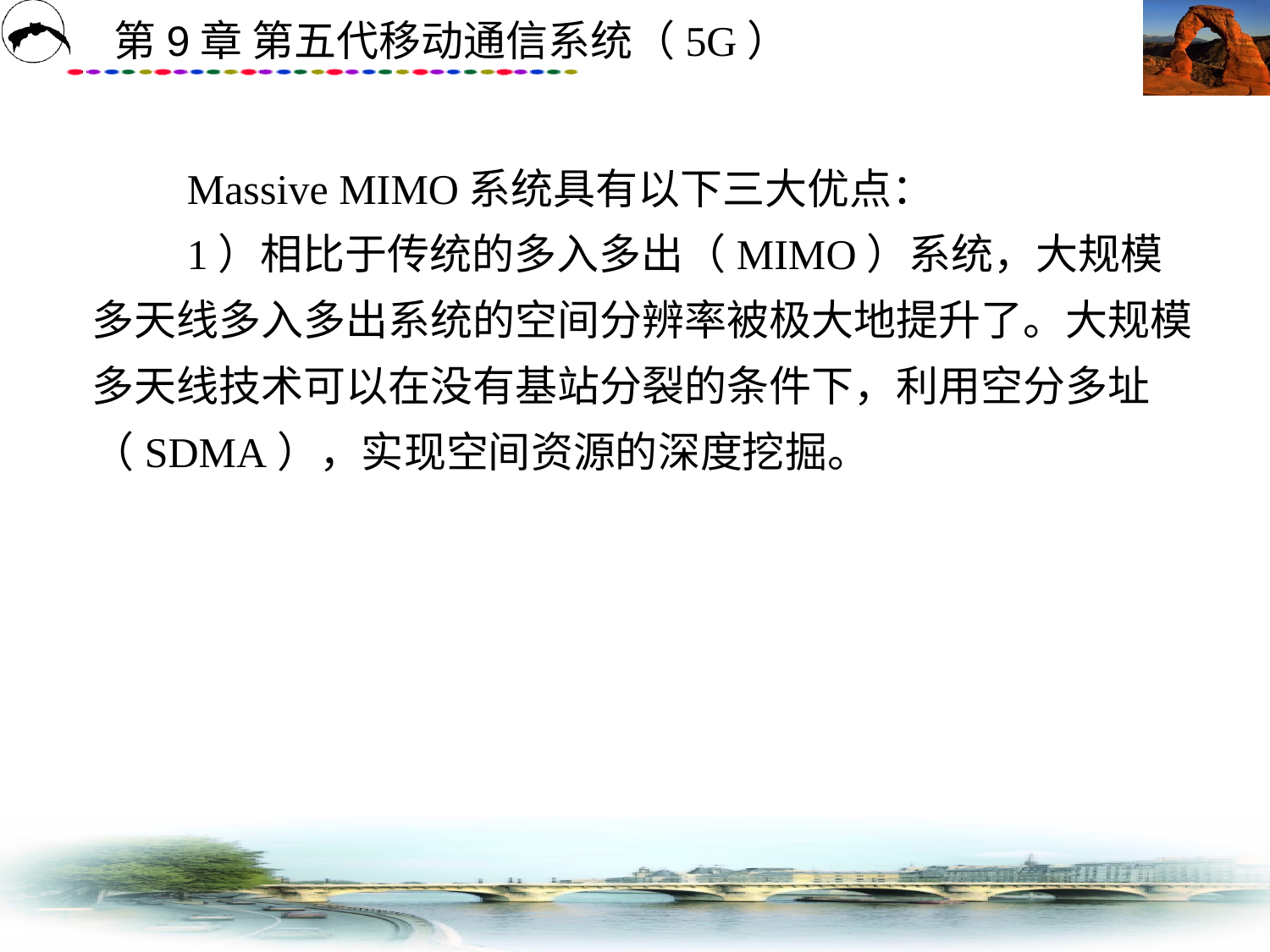

# Massive MIMO系统具有以下三大优点： 　　1）相比于传统的多入多出（MIMO）系统，大规模多天线多入多出系统的空间分辨率被极大地提升了。大规模多天线技术可以在没有基站分裂的条件下，利用空分多址（SDMA），实现空间资源的深度挖掘。